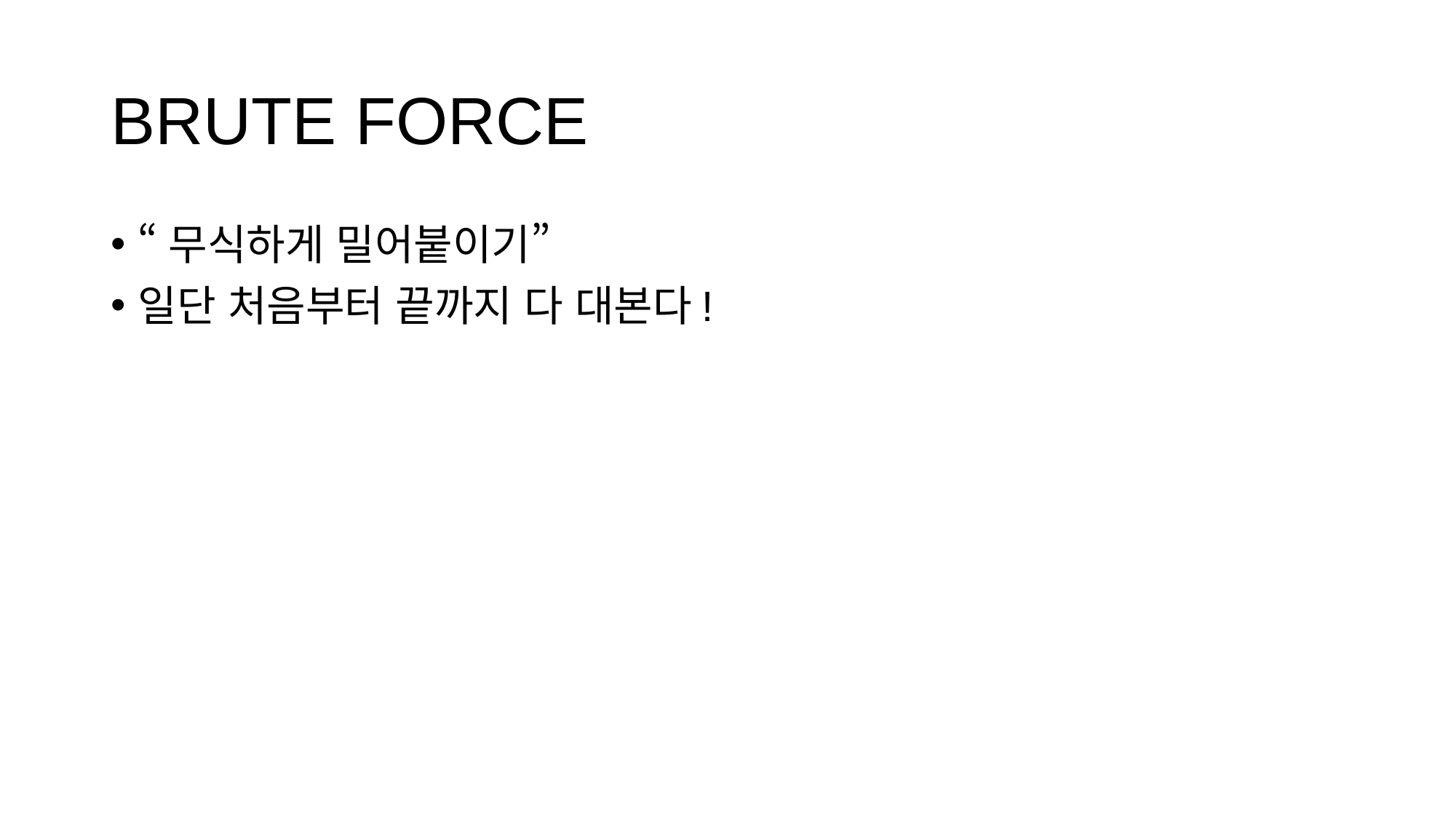

# BRUTE FORCE
“무식하게 밀어붙이기”
일단 처음부터 끝까지 다 대본다!